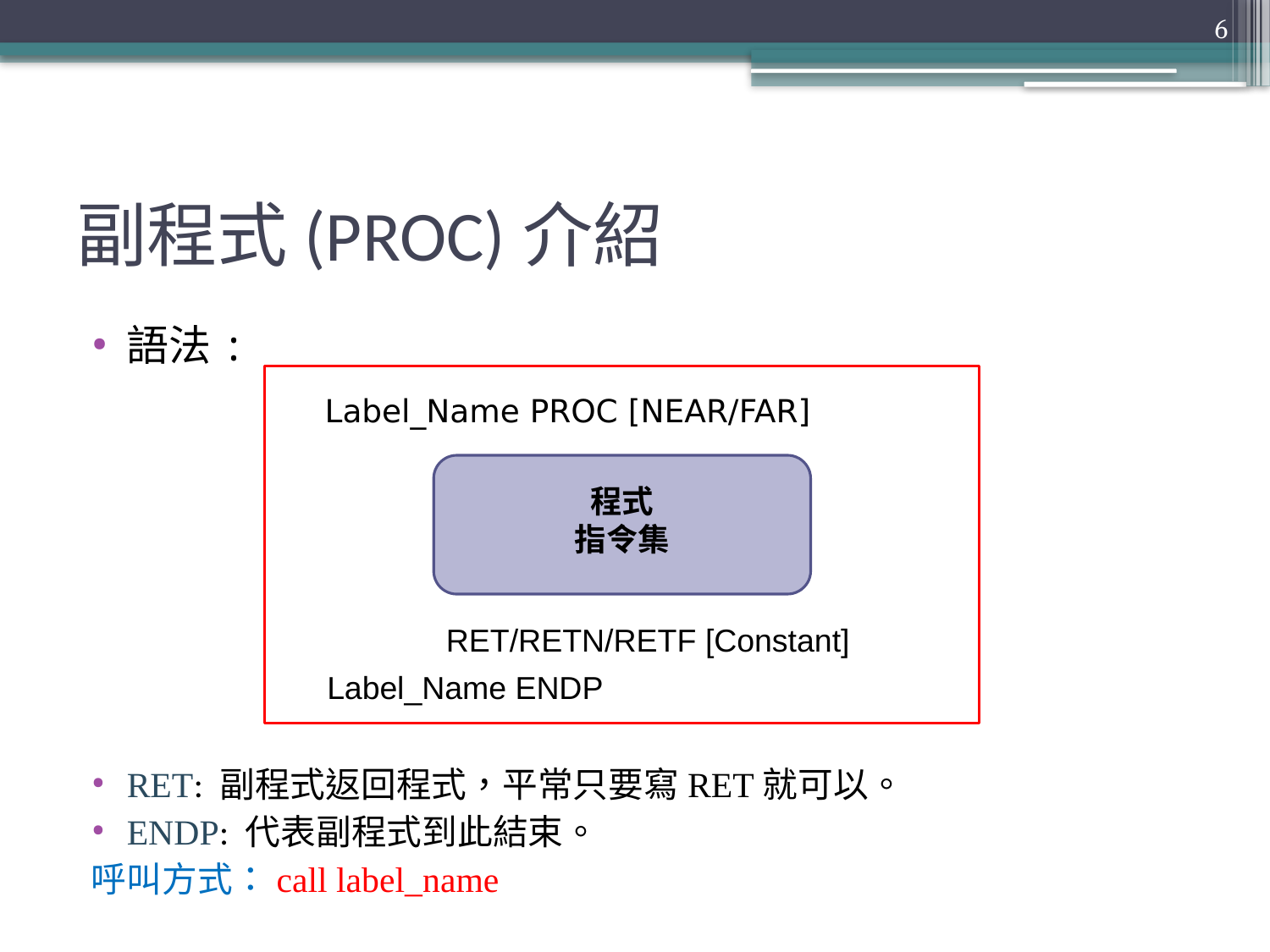

6
# 副程式(PROC)介紹
語法:

RET: 副程式返回程式，平常只要寫RET就可以。
ENDP: 代表副程式到此結束。
呼叫方式：call label_name

Label_Name PROC [NEAR/FAR]

程式
指令集
RET/RETN/RETF [Constant]
Label_Name ENDP